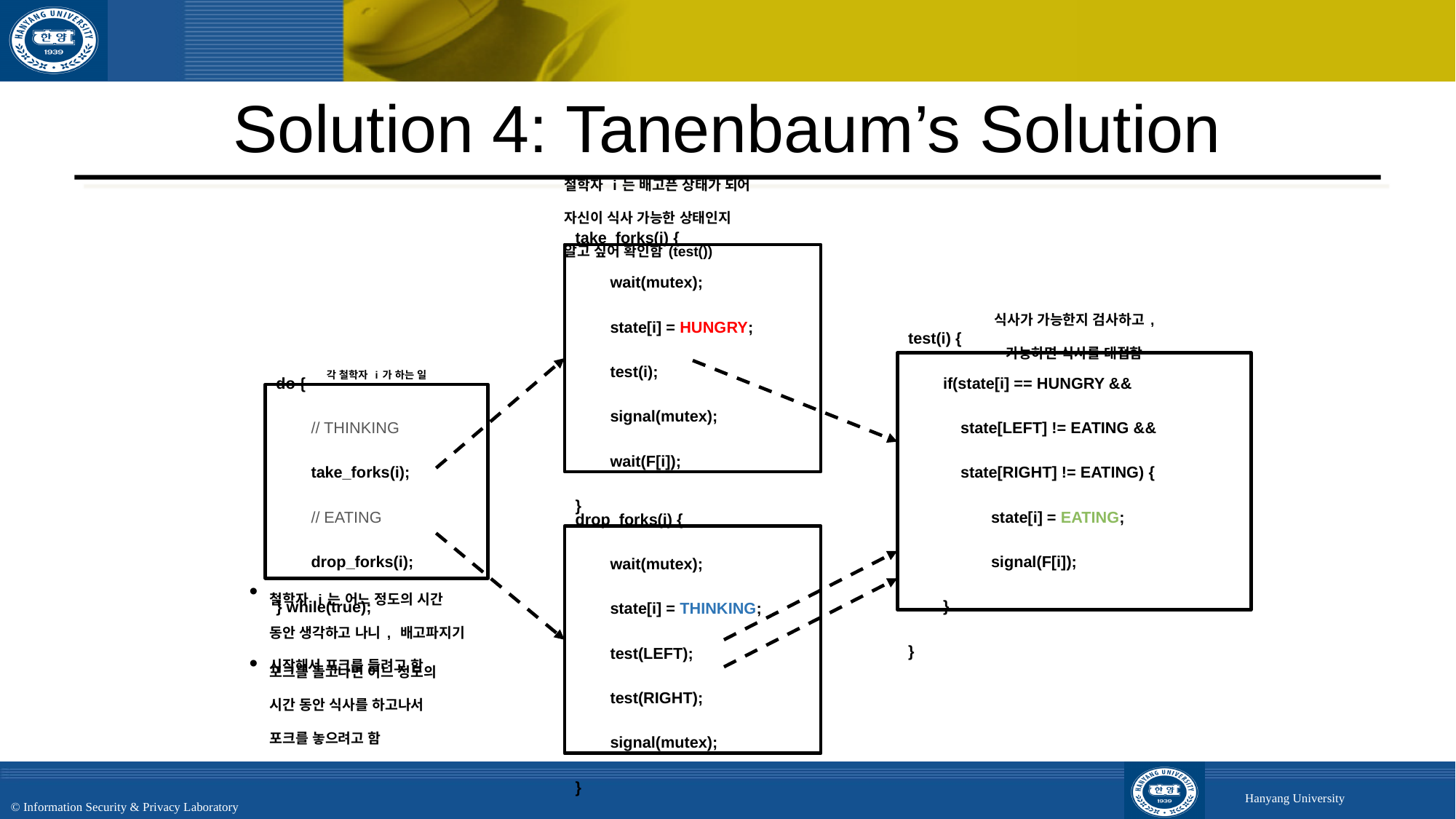

# Solution 4: Tanenbaum’s Solution
철학자 i는 배고픈 상태가 되어
자신이 식사 가능한 상태인지
알고 싶어 확인함(test())
take_forks(i) {
        wait(mutex);
        state[i] = HUNGRY;
        test(i);
        signal(mutex);
        wait(F[i]);
}
식사가 가능한지 검사하고, 가능하면 식사를 대접함
각 철학자 i가 하는 일
test(i) {
        if(state[i] == HUNGRY &&
            state[LEFT] != EATING &&
            state[RIGHT] != EATING) {
                   state[i] = EATING;
                   signal(F[i]);
        }
}
do {
        // THINKING
        take_forks(i);
        // EATING
        drop_forks(i);
} while(true);
drop_forks(i) {
        wait(mutex);
        state[i] = THINKING;
        test(LEFT);
        test(RIGHT);
        signal(mutex);
}
철학자 i는 어느 정도의 시간
동안 생각하고 나니, 배고파지기 시작해서 포크를 들려고 함
포크를 들고나면 어느 정도의
시간 동안 식사를 하고나서
포크를 놓으려고 함